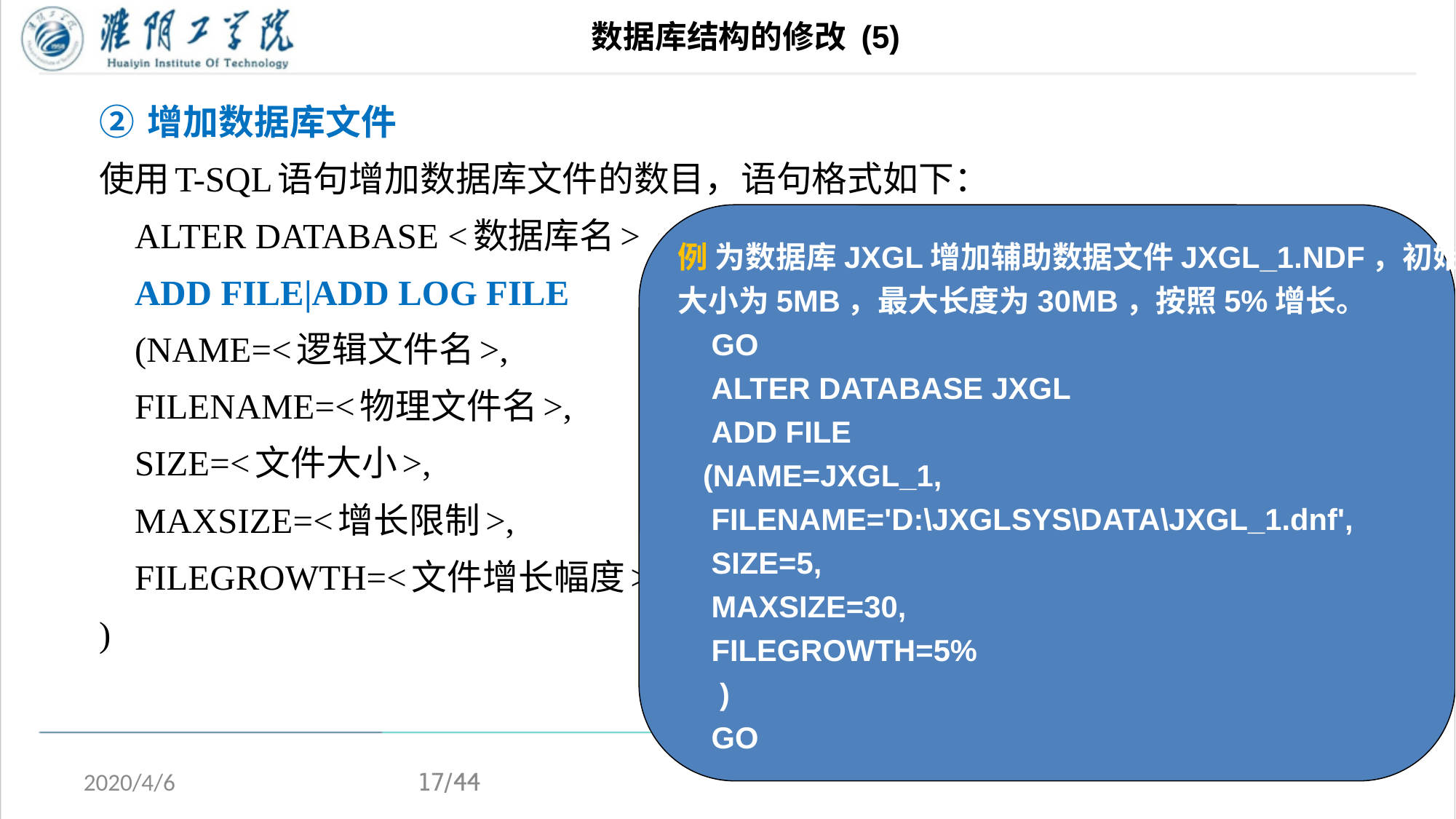

# 数据库结构的修改 (5)
② 增加数据库文件
使用T-SQL语句增加数据库文件的数目，语句格式如下：
    ALTER DATABASE <数据库名>
    ADD FILE|ADD LOG FILE
    (NAME=<逻辑文件名>,
    FILENAME=<物理文件名>,
    SIZE=<文件大小>,
    MAXSIZE=<增长限制>,
    FILEGROWTH=<文件增长幅度>
)
例 为数据库JXGL增加辅助数据文件JXGL_1.NDF，初始
大小为5MB，最大长度为30MB，按照5%增长。
    GO
    ALTER DATABASE JXGL
    ADD FILE
   (NAME=JXGL_1,
    FILENAME='D:\JXGLSYS\DATA\JXGL_1.dnf',
    SIZE=5,
    MAXSIZE=30,
    FILEGROWTH=5%
     )
    GO
17/44
2020/4/6